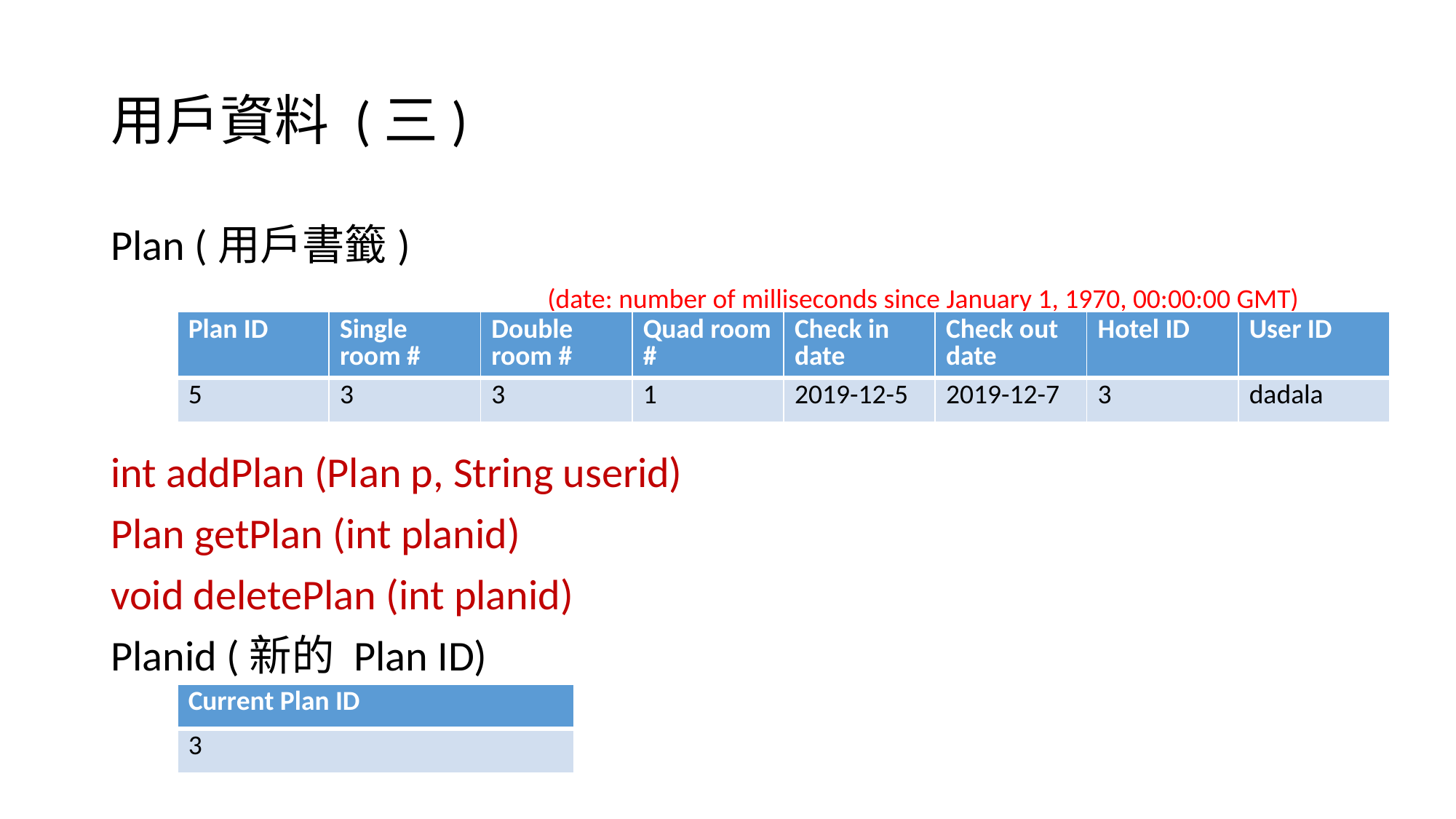

# 用戶資料 (三)
Plan (用戶書籤)
  				(date: number of milliseconds since January 1, 1970, 00:00:00 GMT)

int addPlan (Plan p, String userid)
Plan getPlan (int planid)
void deletePlan (int planid)
Planid (新的 Plan ID)

| Plan ID | Single room # | Double room # | Quad room # | Check in date | Check out date | Hotel ID | User ID |
| --- | --- | --- | --- | --- | --- | --- | --- |
| 5 | 3 | 3 | 1 | 2019-12-5 | 2019-12-7 | 3 | dadala |
| Current Plan ID |
| --- |
| 3 |